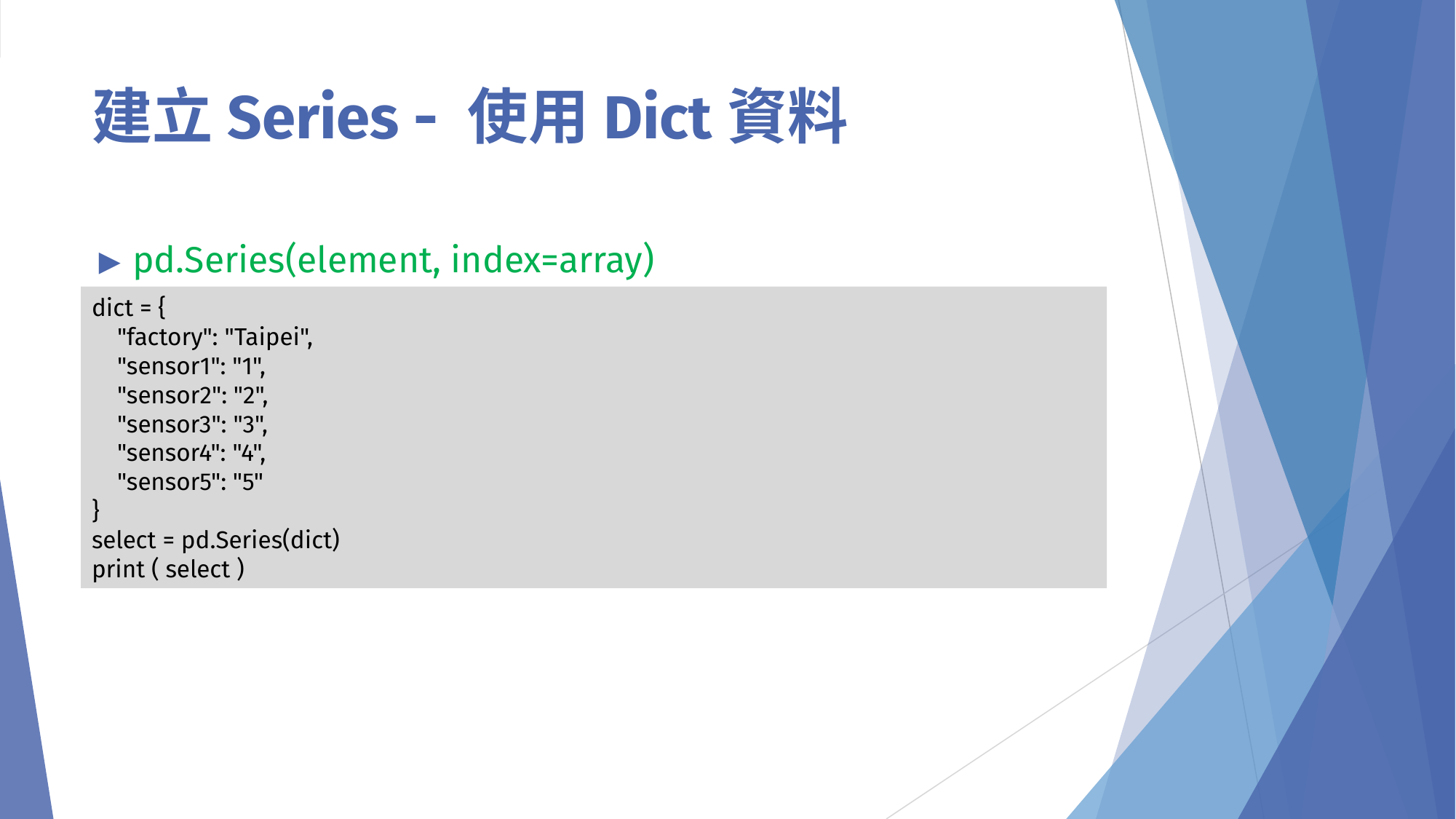

# 建立Series - 使用Dict資料
pd.Series(element, index=array)

dict = {
    "factory": "Taipei",
    "sensor1": "1",
    "sensor2": "2",
    "sensor3": "3",
    "sensor4": "4",
    "sensor5": "5"
}
select = pd.Series(dict)
print ( select )